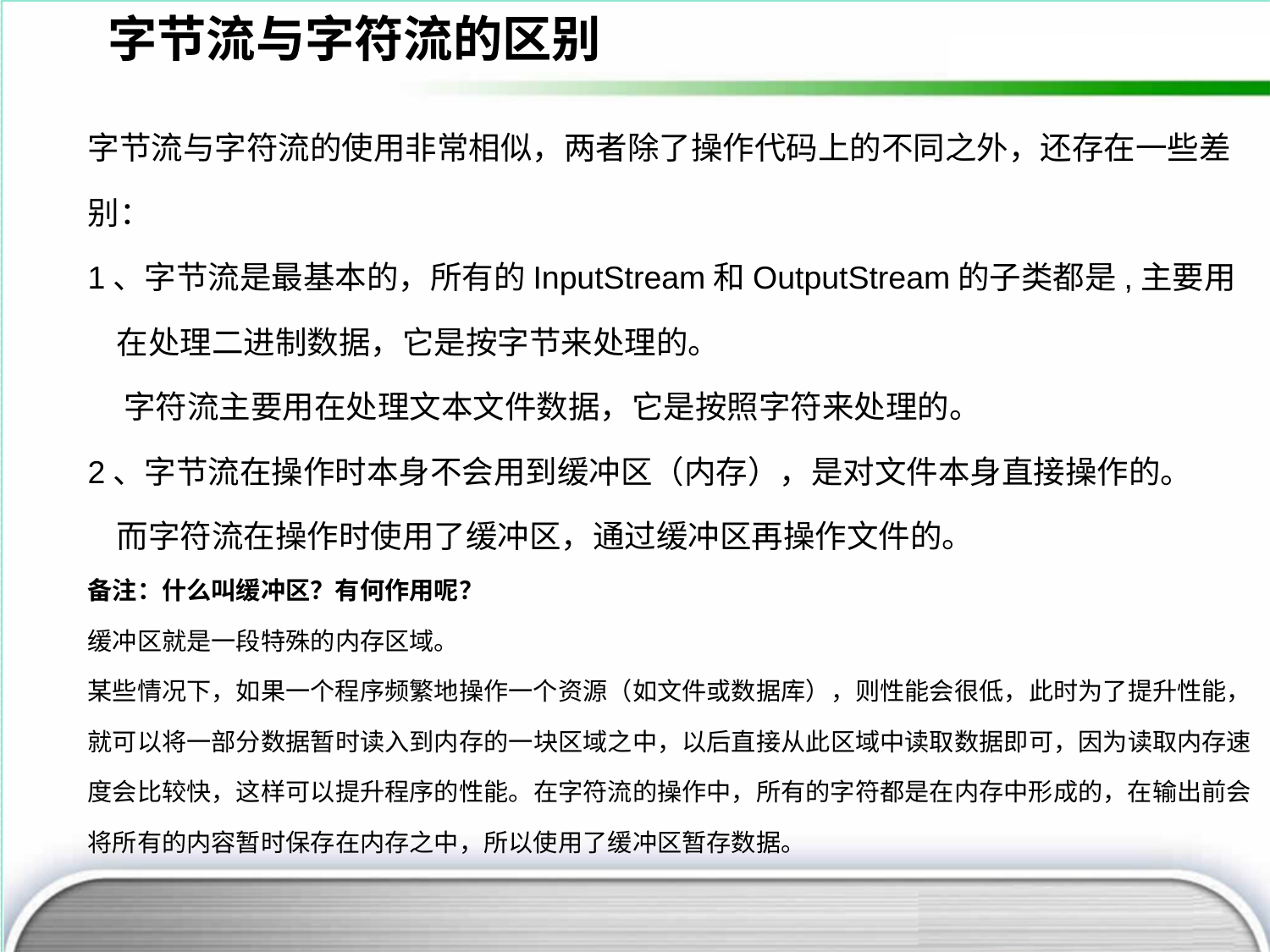

字节流与字符流的区别
字节流与字符流的使用非常相似，两者除了操作代码上的不同之外，还存在一些差别：
1、字节流是最基本的，所有的InputStream和OutputStream的子类都是,主要用
   在处理二进制数据，它是按字节来处理的。
     字符流主要用在处理文本文件数据，它是按照字符来处理的。
2、字节流在操作时本身不会用到缓冲区（内存），是对文件本身直接操作的。
   而字符流在操作时使用了缓冲区，通过缓冲区再操作文件的。
备注：什么叫缓冲区？有何作用呢？
缓冲区就是一段特殊的内存区域。
某些情况下，如果一个程序频繁地操作一个资源（如文件或数据库），则性能会很低，此时为了提升性能，就可以将一部分数据暂时读入到内存的一块区域之中，以后直接从此区域中读取数据即可，因为读取内存速度会比较快，这样可以提升程序的性能。在字符流的操作中，所有的字符都是在内存中形成的，在输出前会将所有的内容暂时保存在内存之中，所以使用了缓冲区暂存数据。